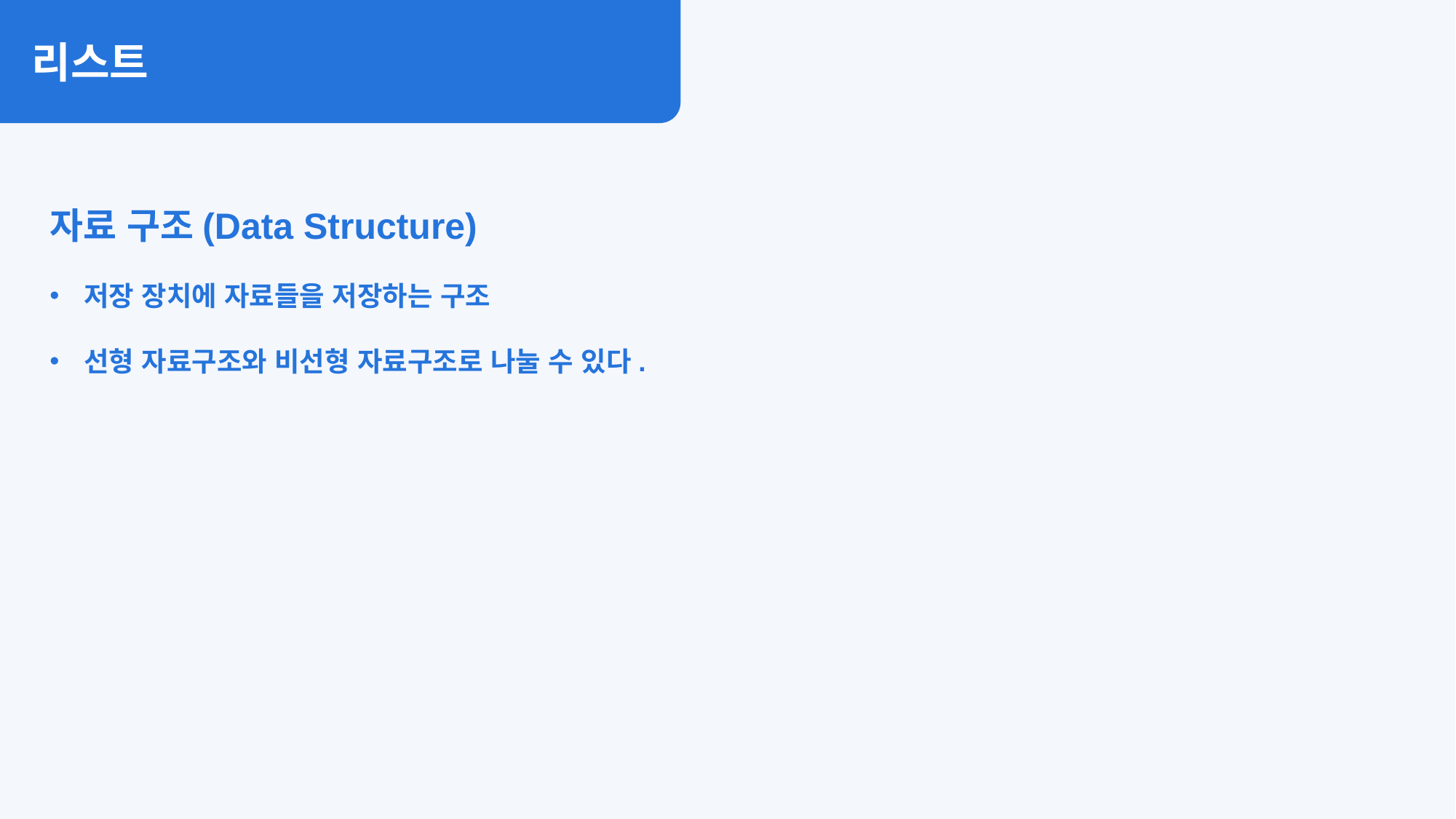

리스트
자료 구조(Data Structure)
저장 장치에 자료들을 저장하는 구조
선형 자료구조와 비선형 자료구조로 나눌 수 있다.